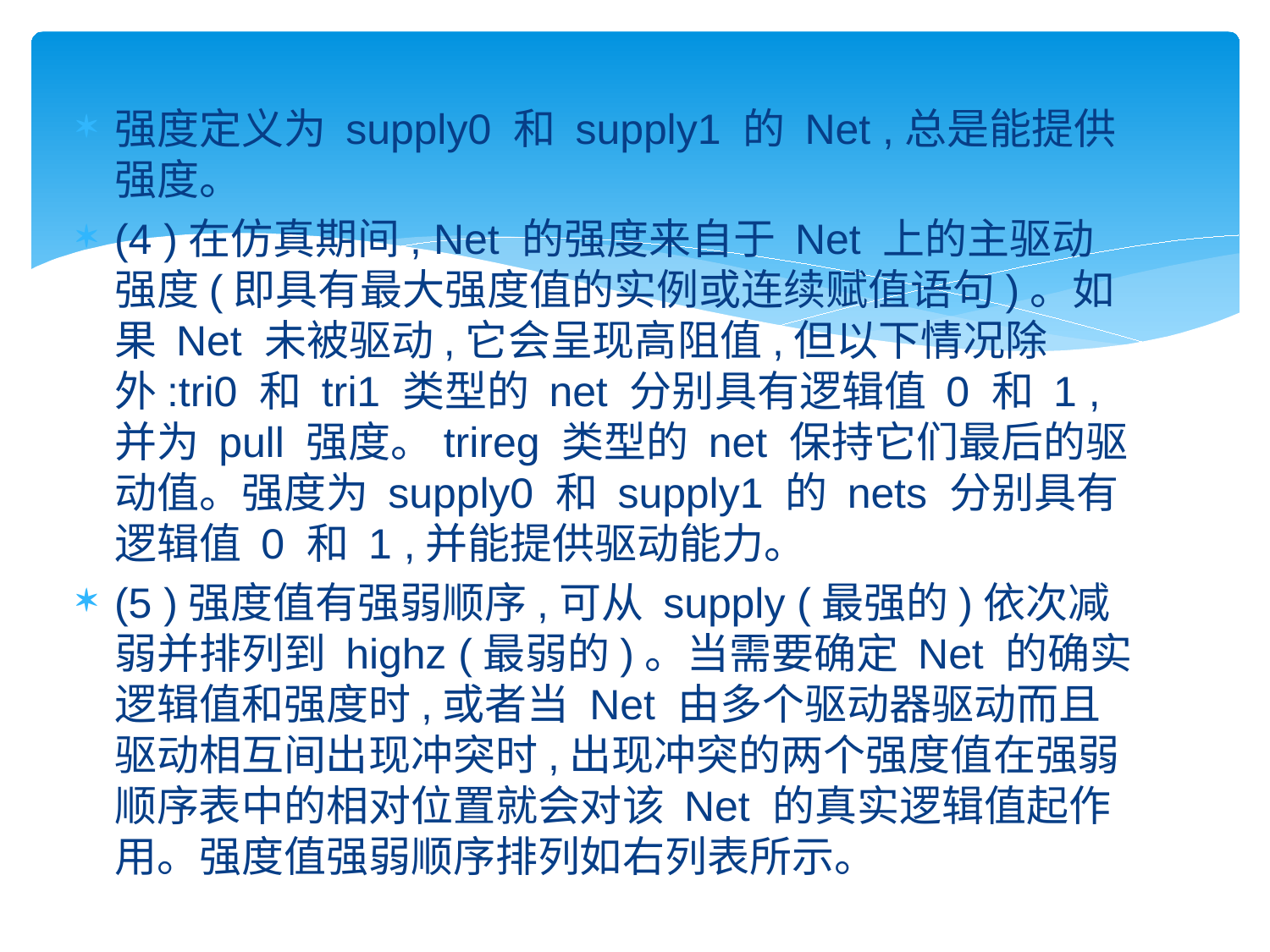

#
强度定义为 supply0 和 supply1 的 Net ,总是能提供强度。
(4 )在仿真期间, Net 的强度来自于 Net 上的主驱动强度(即具有最大强度值的实例或连续赋值语句)。如果 Net 未被驱动,它会呈现高阻值,但以下情况除外:tri0 和 tri1 类型的 net 分别具有逻辑值 0 和 1 ,并为 pull 强度。trireg 类型的 net 保持它们最后的驱动值。强度为 supply0 和 supply1 的 nets 分别具有逻辑值 0 和 1 ,并能提供驱动能力。
(5 )强度值有强弱顺序,可从 supply (最强的)依次减弱并排列到 highz (最弱的)。当需要确定 Net 的确实逻辑值和强度时,或者当 Net 由多个驱动器驱动而且驱动相互间出现冲突时,出现冲突的两个强度值在强弱顺序表中的相对位置就会对该 Net 的真实逻辑值起作用。强度值强弱顺序排列如右列表所示。